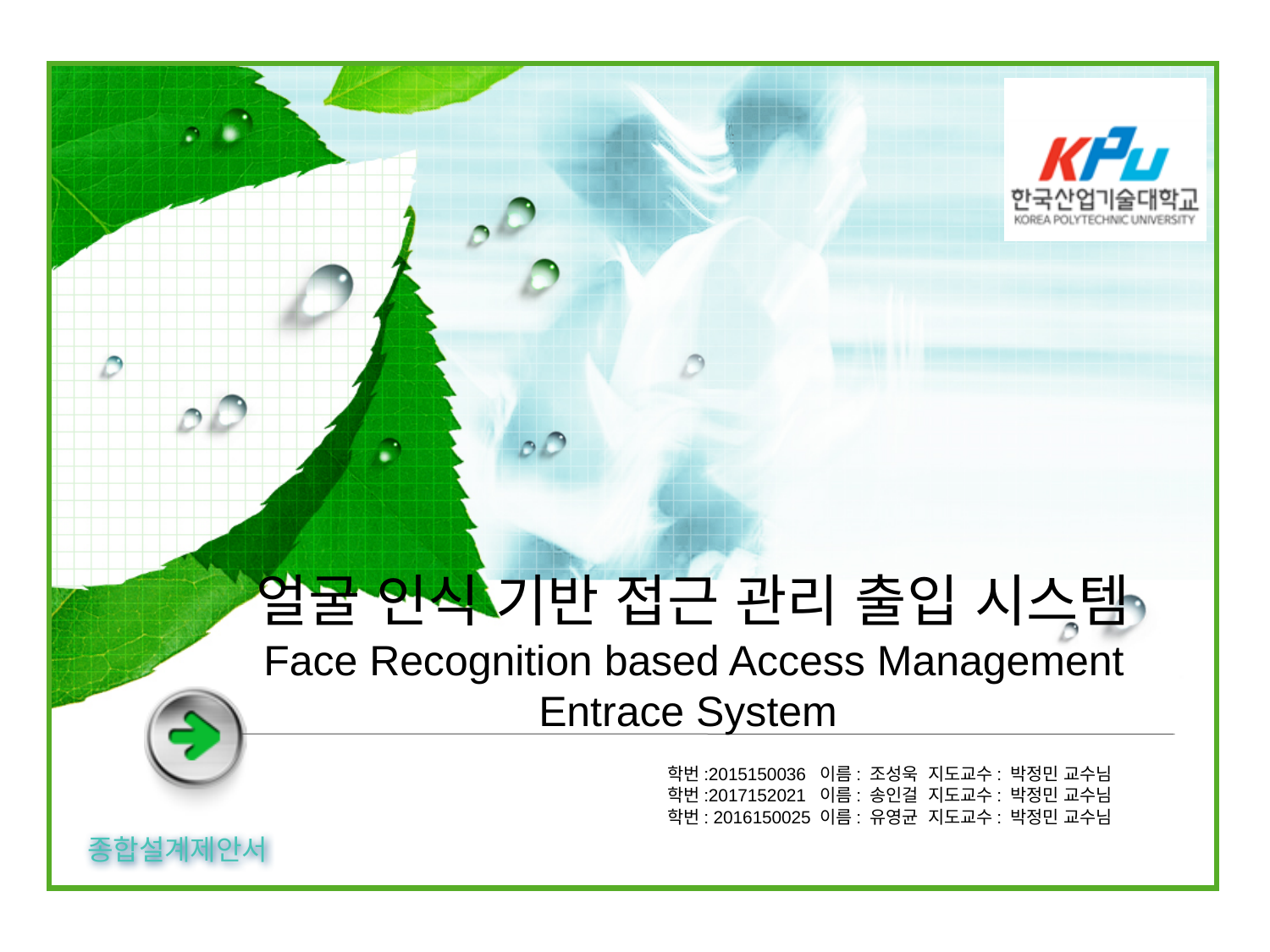

# 얼굴 인식 기반 접근 관리 출입 시스템 Face Recognition based Access Management Entrace System
학번:2015150036  이름: 조성욱  지도교수: 박정민 교수님
학번:2017152021  이름: 송인걸  지도교수: 박정민 교수님
학번: 2016150025 이름: 유영균  지도교수: 박정민 교수님

종합설계제안서